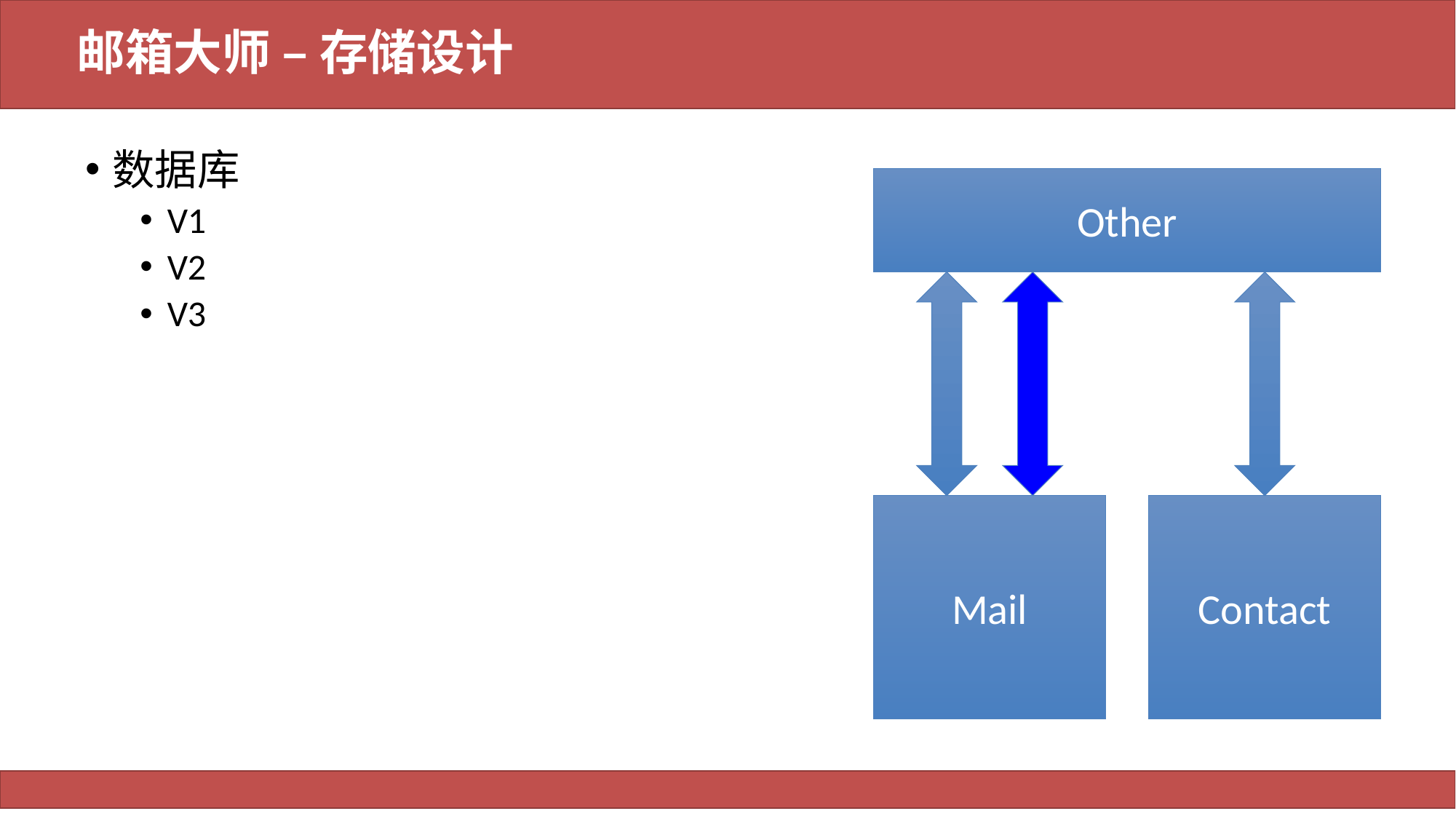

# 邮箱大师 – 存储设计
数据库
V1
V2
V3

Other

Mail
Contact